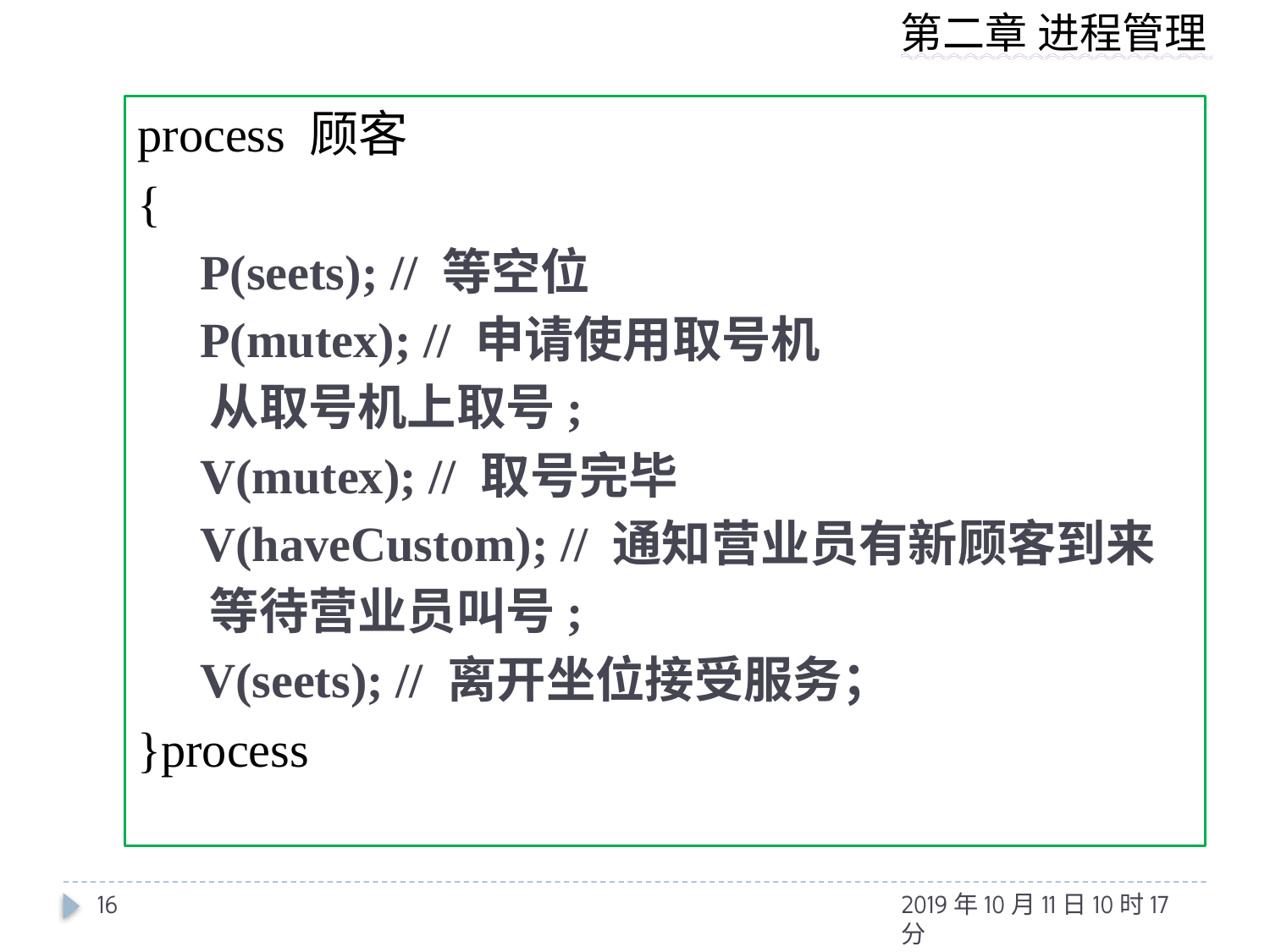

process 顾客
{
  P(seets); // 等空位
  P(mutex); // 申请使用取号机
  从取号机上取号;
  V(mutex); // 取号完毕
  V(haveCustom); // 通知营业员有新顾客到来
  等待营业员叫号;
  V(seets); // 离开坐位接受服务；
}process

16
2019年10月11日10时17分